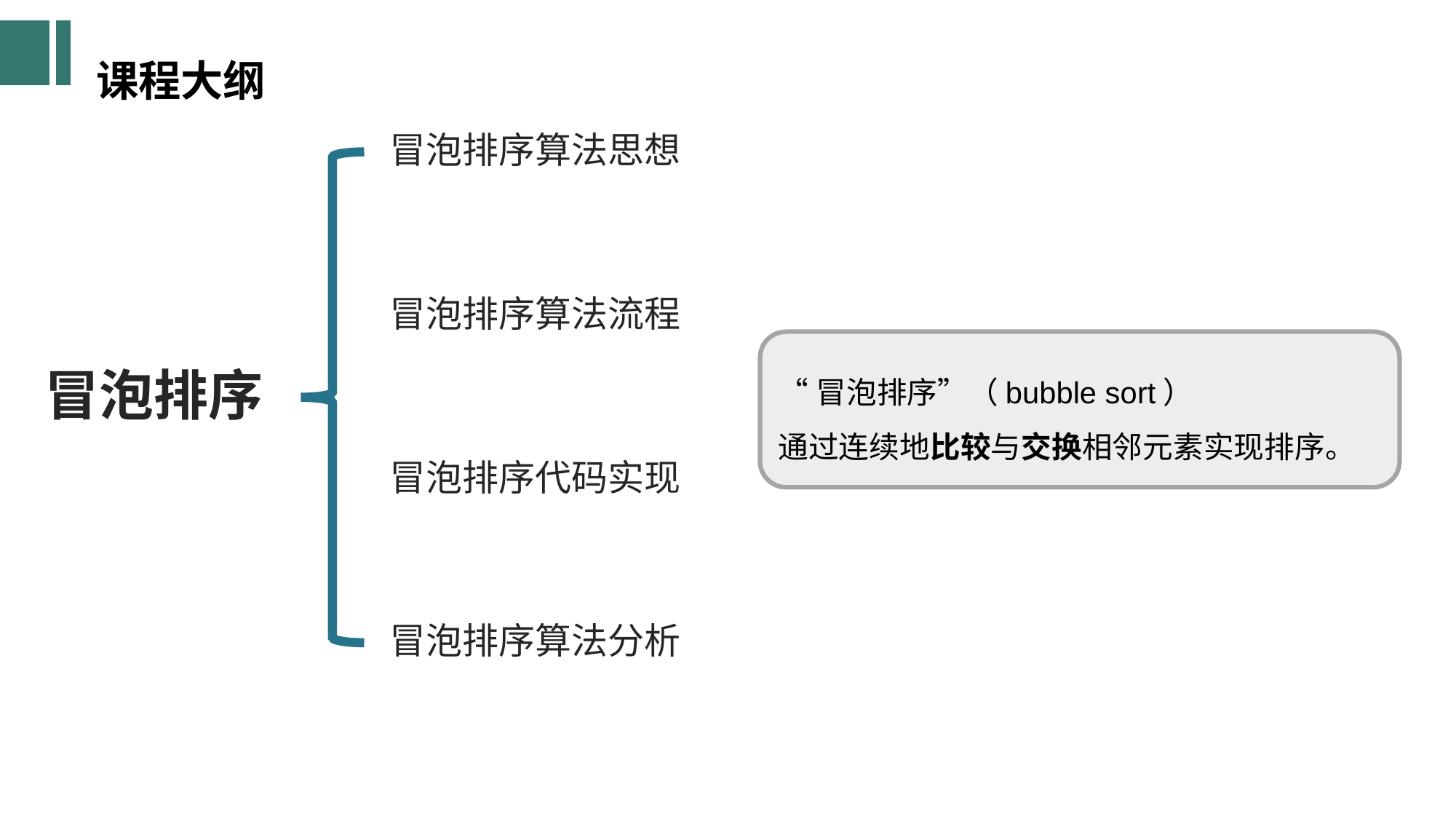

课程大纲

冒泡排序算法思想

冒泡排序算法流程
# 冒泡排序
“冒泡排序”（bubble sort）
通过连续地比较与交换相邻元素实现排序。
冒泡排序代码实现
冒泡排序算法分析